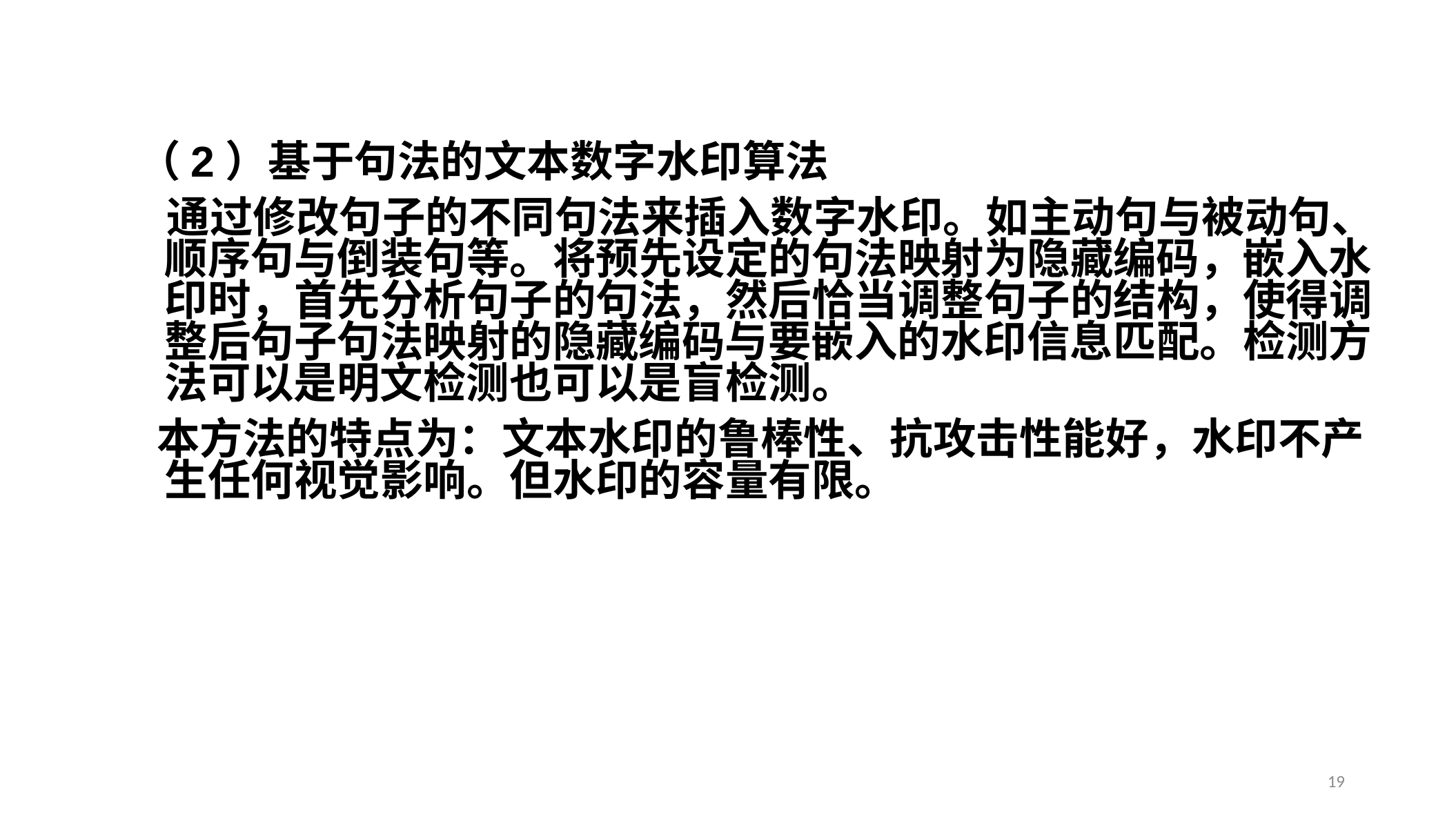

（2）基于句法的文本数字水印算法
        通过修改句子的不同句法来插入数字水印。如主动句与被动句、顺序句与倒装句等。将预先设定的句法映射为隐藏编码，嵌入水印时，首先分析句子的句法，然后恰当调整句子的结构，使得调整后句子句法映射的隐藏编码与要嵌入的水印信息匹配。检测方法可以是明文检测也可以是盲检测。
       本方法的特点为：文本水印的鲁棒性、抗攻击性能好，水印不产生任何视觉影响。但水印的容量有限。
19